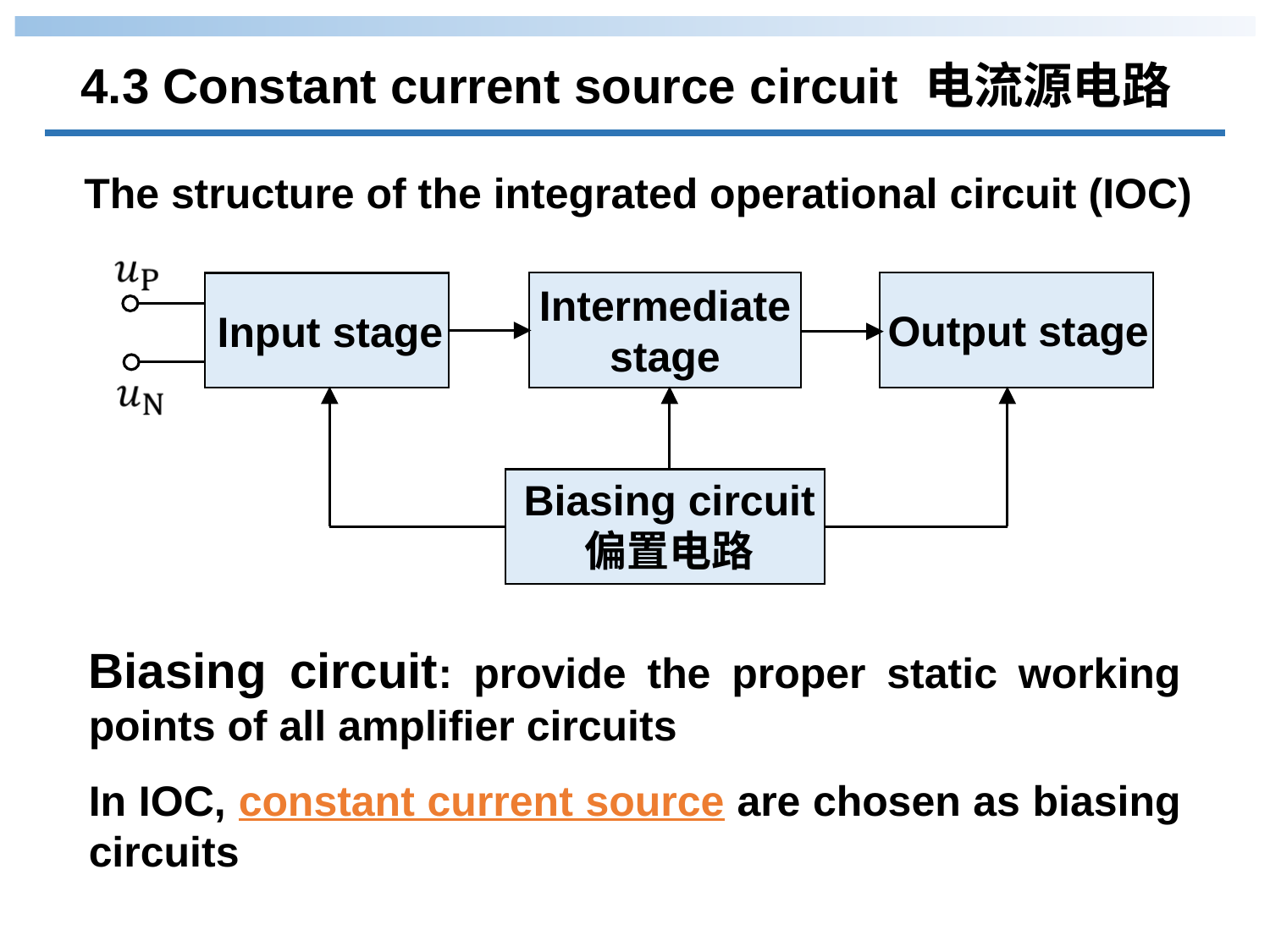

4.3 Constant current source circuit 电流源电路

The structure of the integrated operational circuit (IOC)

Intermediate stage

Output stage

Input stage

Biasing circuit
偏置电路

Biasing circuit: provide the proper static working points of all amplifier circuits
In IOC, constant current source are chosen as biasing circuits